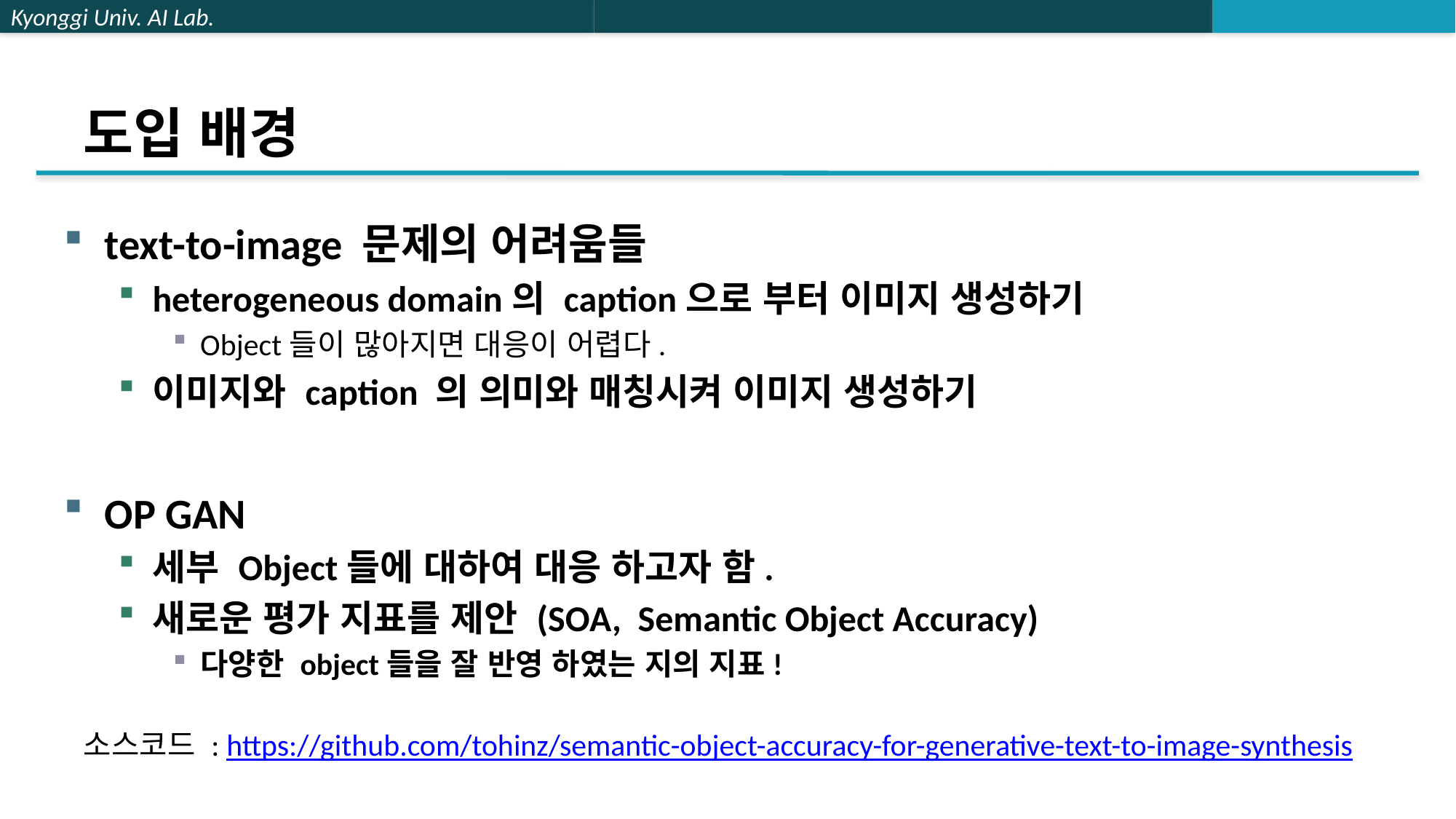

# 도입 배경
text-to-image 문제의 어려움들
heterogeneous domain의 caption으로 부터 이미지 생성하기
Object들이 많아지면 대응이 어렵다.
이미지와 caption 의 의미와 매칭시켜 이미지 생성하기

OP GAN
세부 Object들에 대하여 대응 하고자 함.
새로운 평가 지표를 제안 (SOA,  Semantic Object Accuracy)
다양한 object들을 잘 반영 하였는 지의 지표!

소스코드 : https://github.com/tohinz/semantic-object-accuracy-for-generative-text-to-image-synthesis